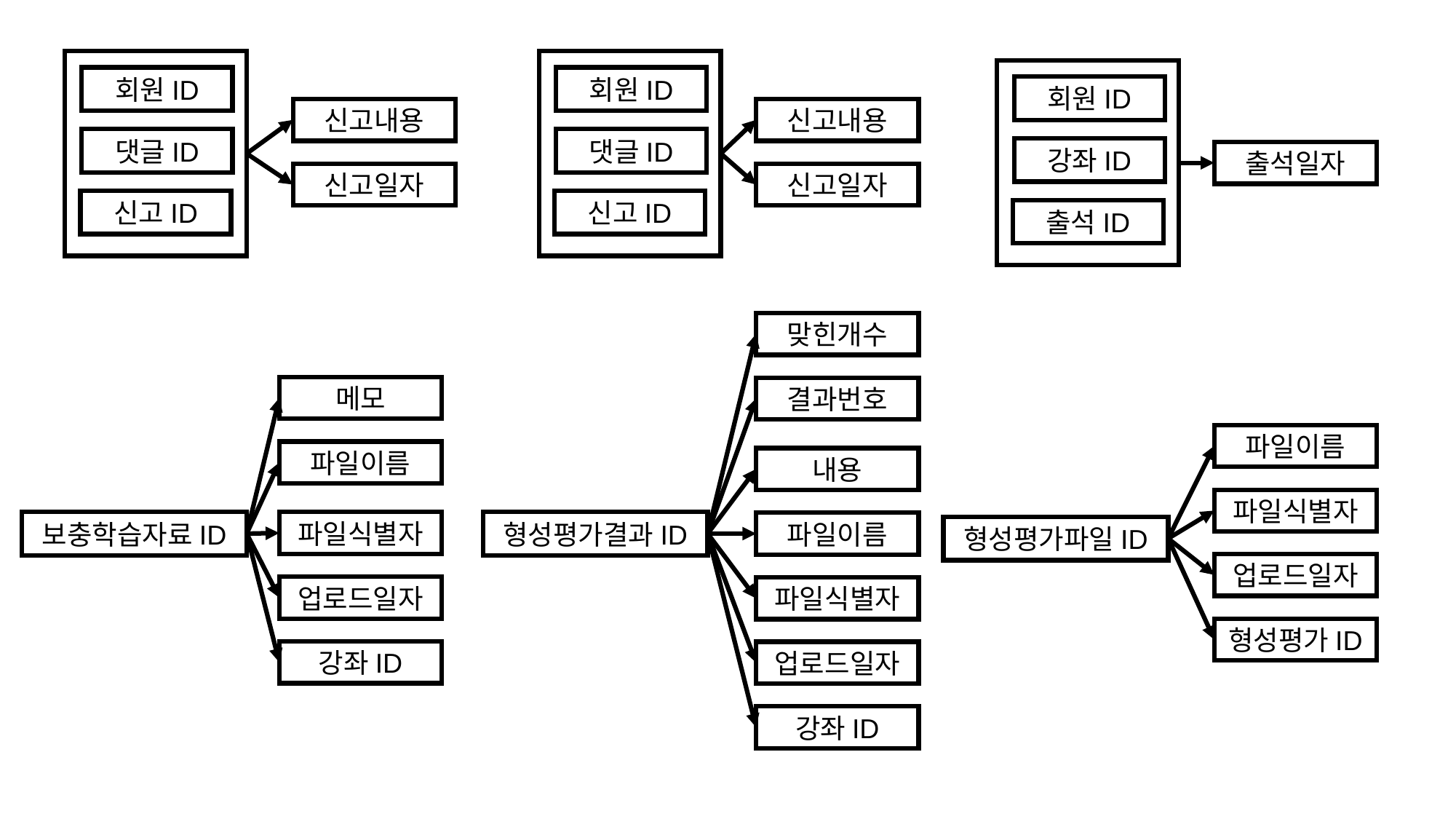

회원ID
신고내용
댓글ID
신고일자
신고ID

회원ID
신고내용
댓글ID
신고일자
신고ID

회원ID
강좌ID
출석일자
출석ID
맞힌개수
결과번호
내용
형성평가결과ID
파일이름
파일식별자
업로드일자
강좌ID
메모
파일이름
보충학습자료ID
파일식별자
업로드일자
강좌ID
파일이름
파일식별자
형성평가파일ID
업로드일자
형성평가ID